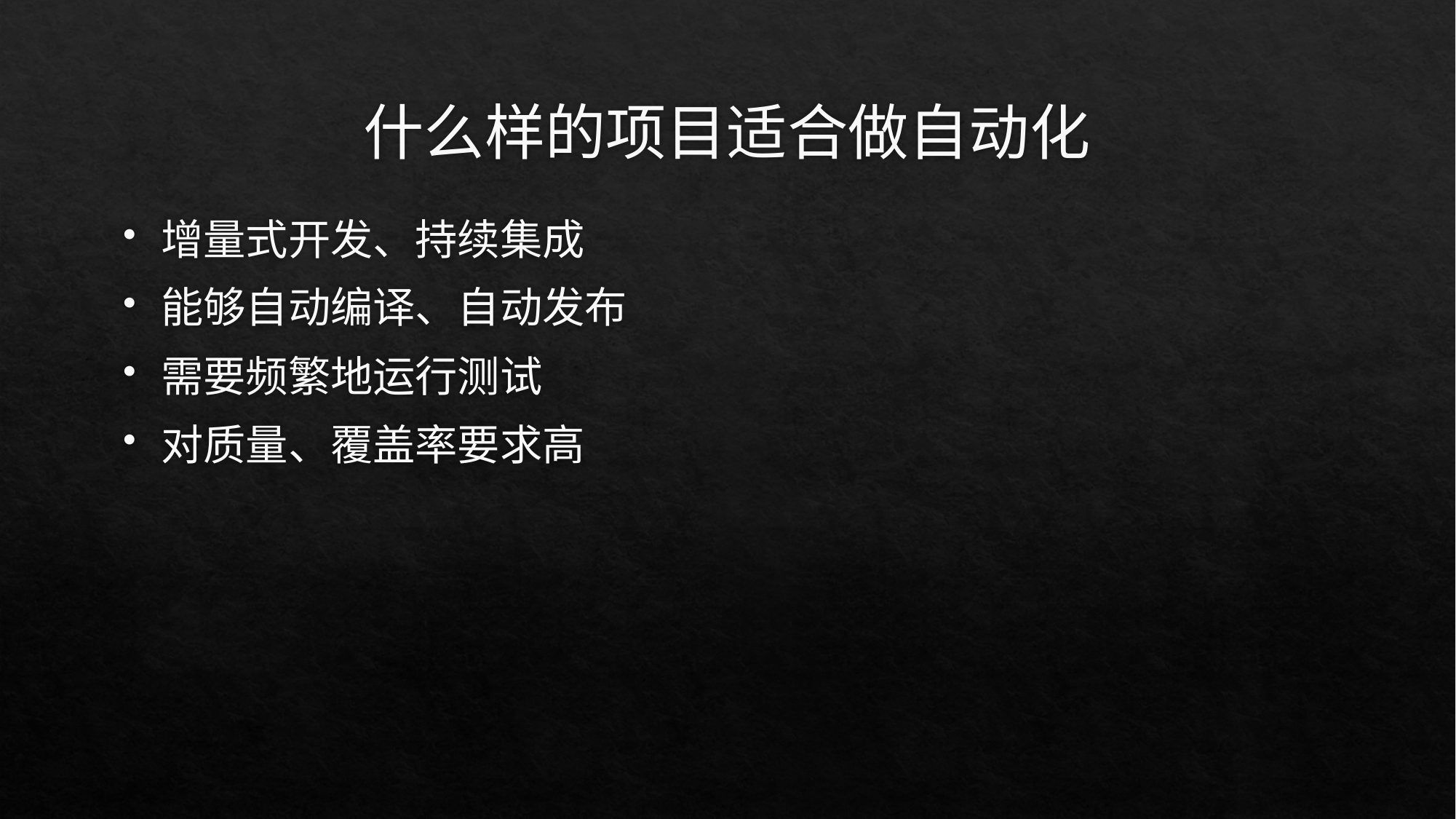

# 什么样的项目适合做自动化
增量式开发、持续集成
能够自动编译、自动发布
需要频繁地运行测试
对质量、覆盖率要求高